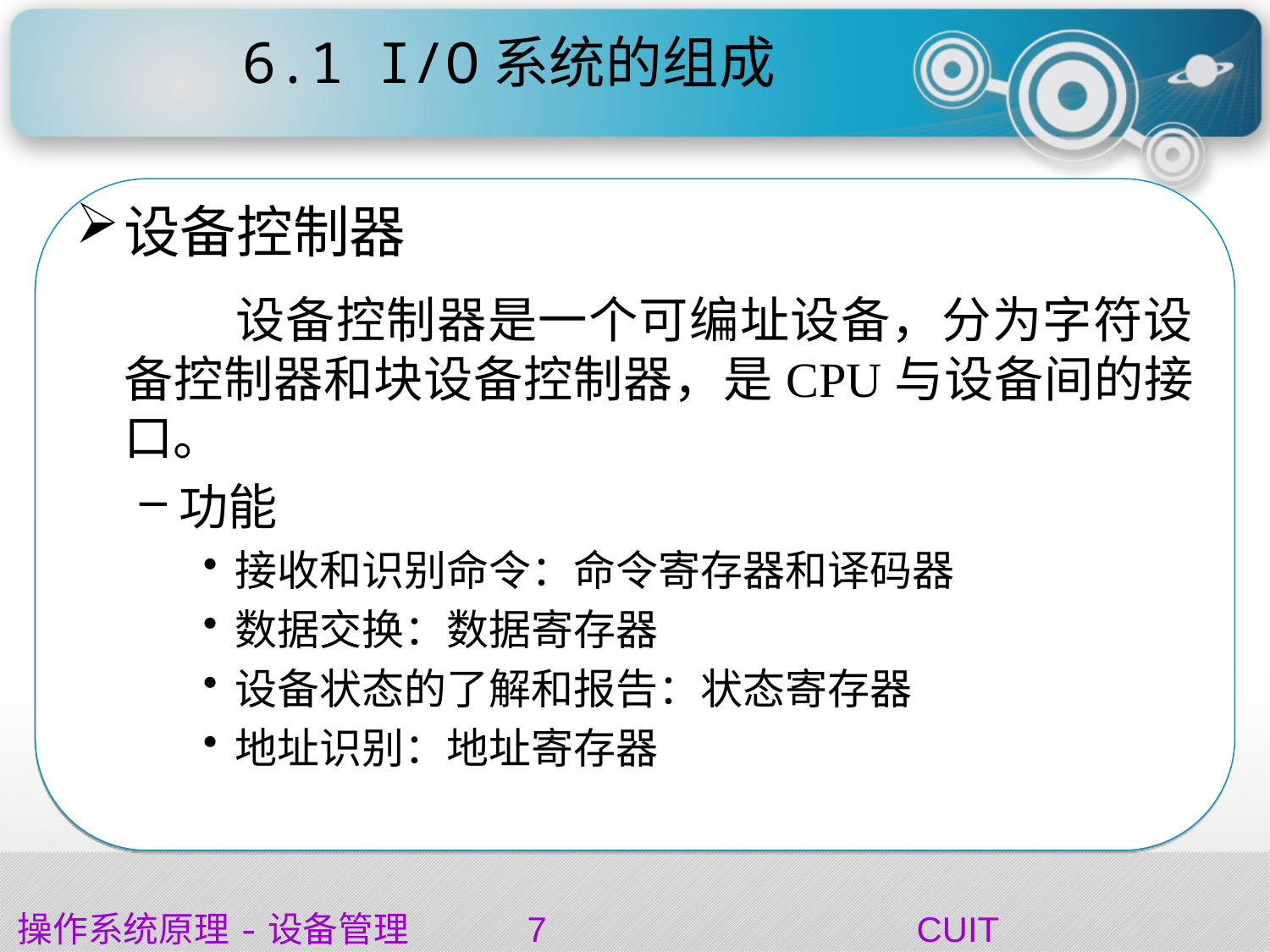

# 6.1 I/O系统的组成
设备控制器
            设备控制器是一个可编址设备，分为字符设备控制器和块设备控制器，是CPU与设备间的接口。
功能
接收和识别命令：命令寄存器和译码器
数据交换：数据寄存器
设备状态的了解和报告：状态寄存器
地址识别：地址寄存器